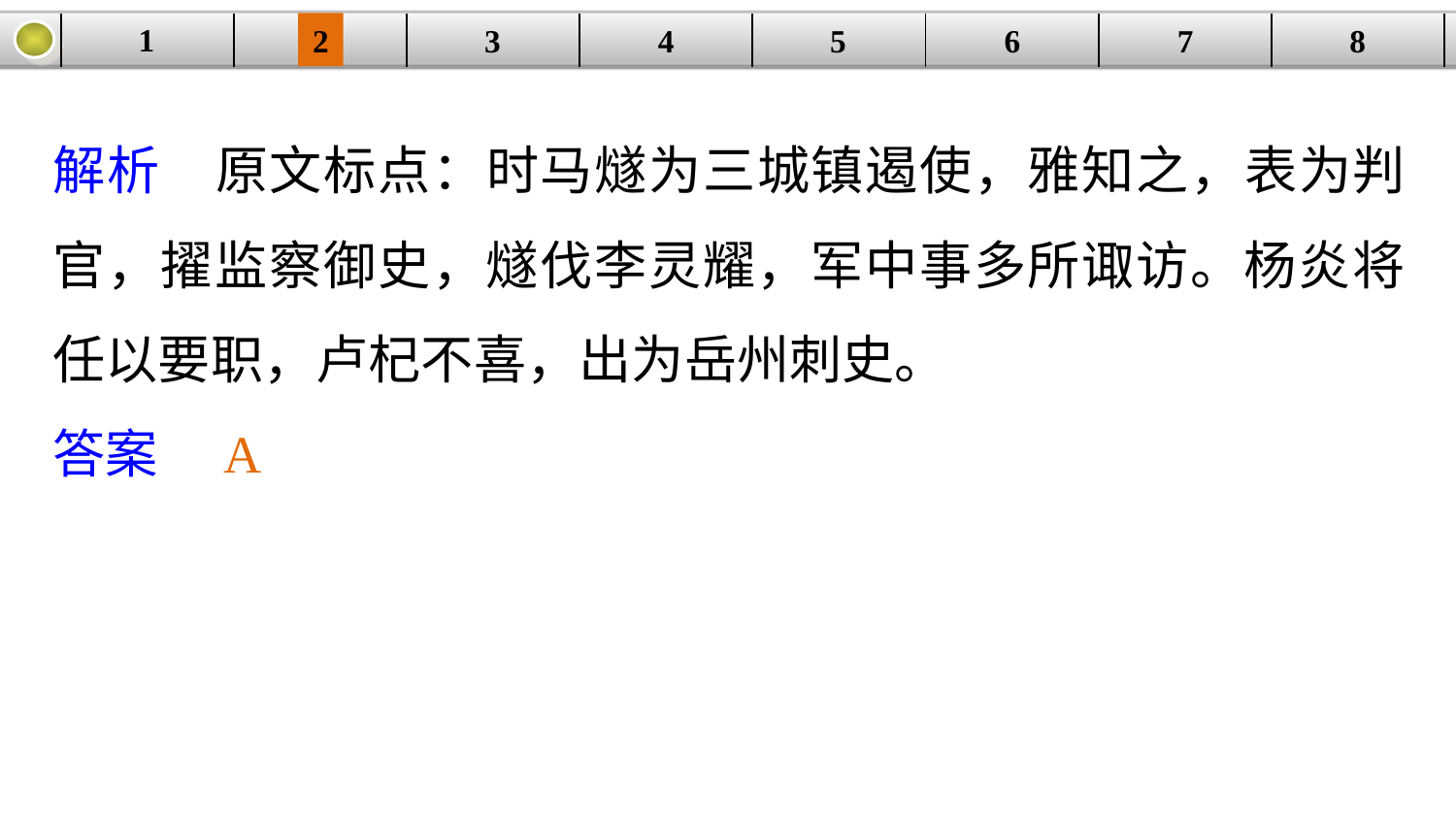

1
3
4
5
6
8
2
|  |  |  |  |  |  |  |  |
| --- | --- | --- | --- | --- | --- | --- | --- |
7

解析　原文标点：时马燧为三城镇遏使，雅知之，表为判官，擢监察御史，燧伐李灵耀，军中事多所诹访。杨炎将任以要职，卢杞不喜，出为岳州刺史。
答案　A